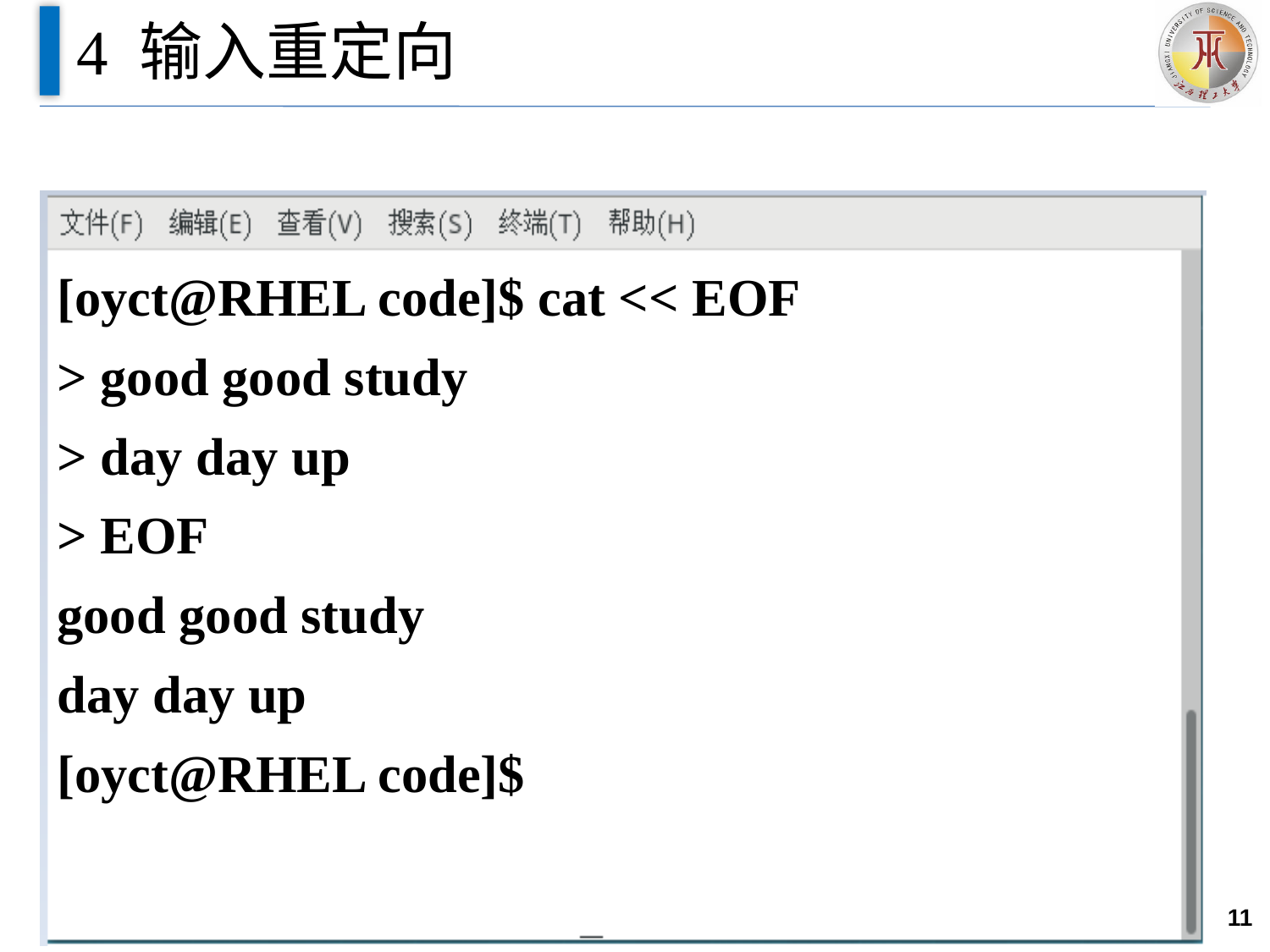

# 4 输入重定向

[oyct@RHEL code]$ cat << EOF
> good good study
> day day up
> EOF
good good study
day day up
[oyct@RHEL code]$
11